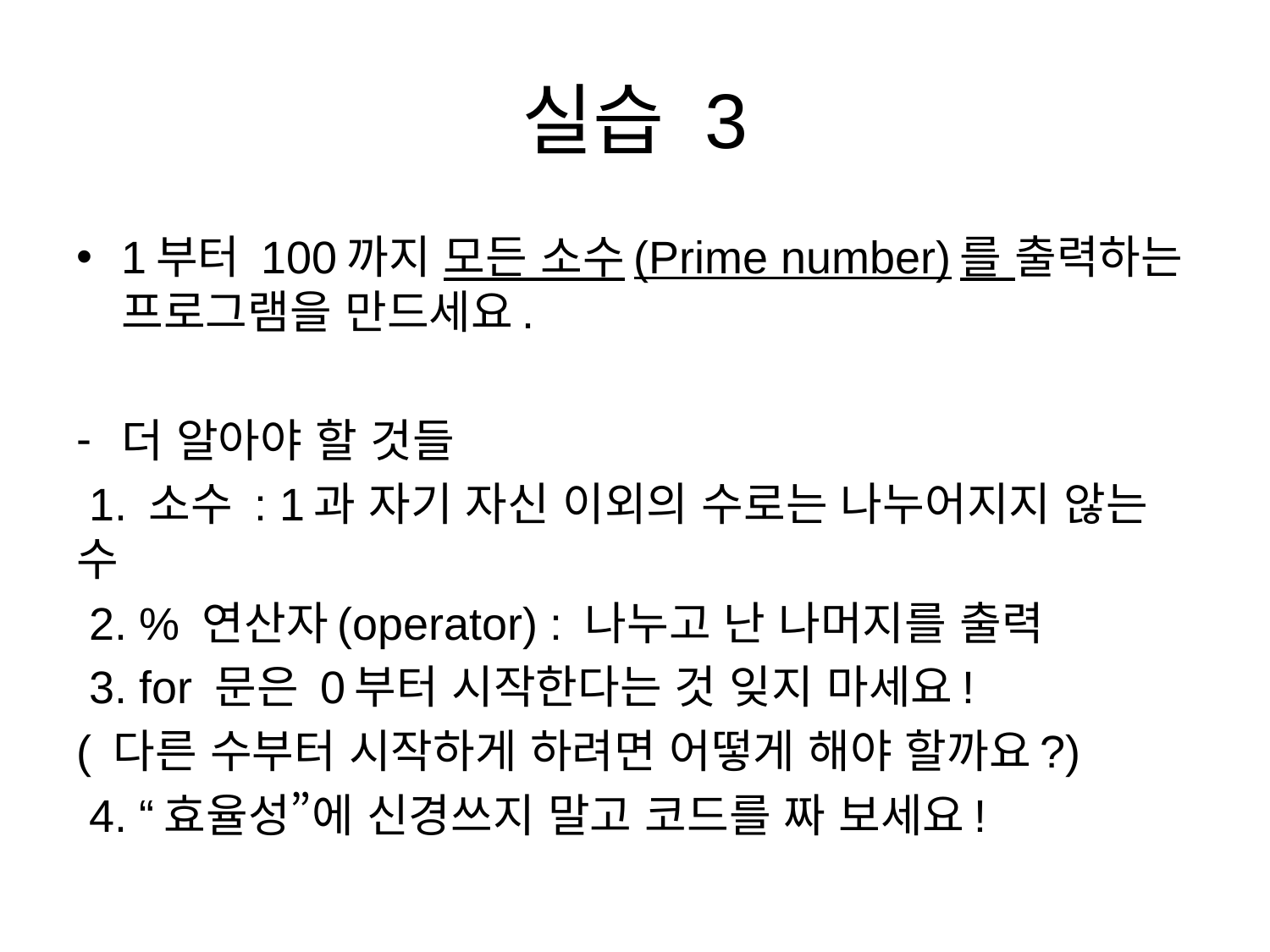

# 실습 3
1부터 100까지 모든 소수(Prime number)를 출력하는 프로그램을 만드세요.

더 알아야 할 것들
 1. 소수 : 1과 자기 자신 이외의 수로는 나누어지지 않는 수
 2. % 연산자(operator) : 나누고 난 나머지를 출력
 3. for 문은 0부터 시작한다는 것 잊지 마세요!
( 다른 수부터 시작하게 하려면 어떻게 해야 할까요?)
 4. “효율성”에 신경쓰지 말고 코드를 짜 보세요!